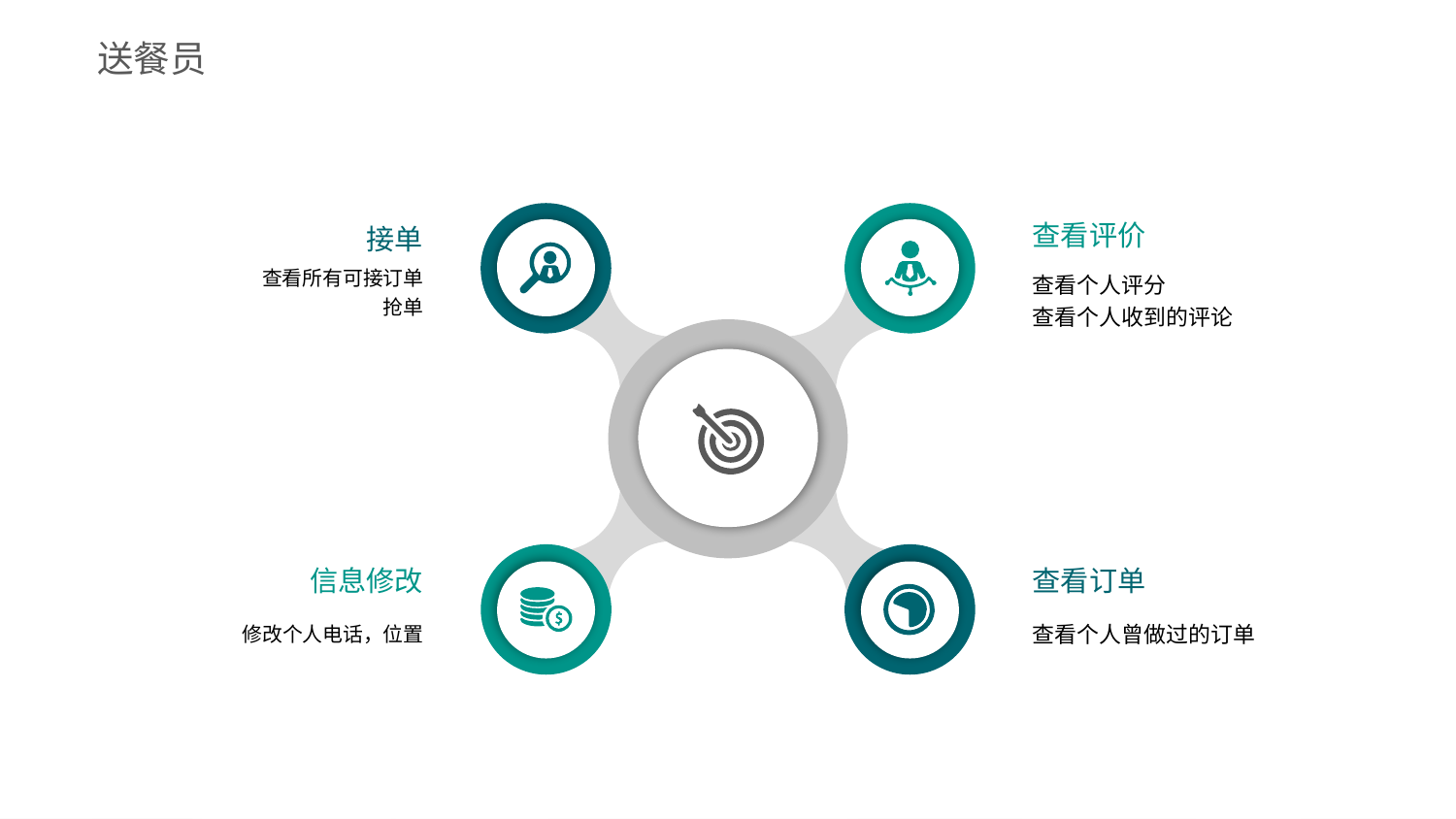

送餐员

查看评价
查看个人评分
查看个人收到的评论
接单
查看所有可接订单
抢单
信息修改
修改个人电话，位置
查看订单
查看个人曾做过的订单